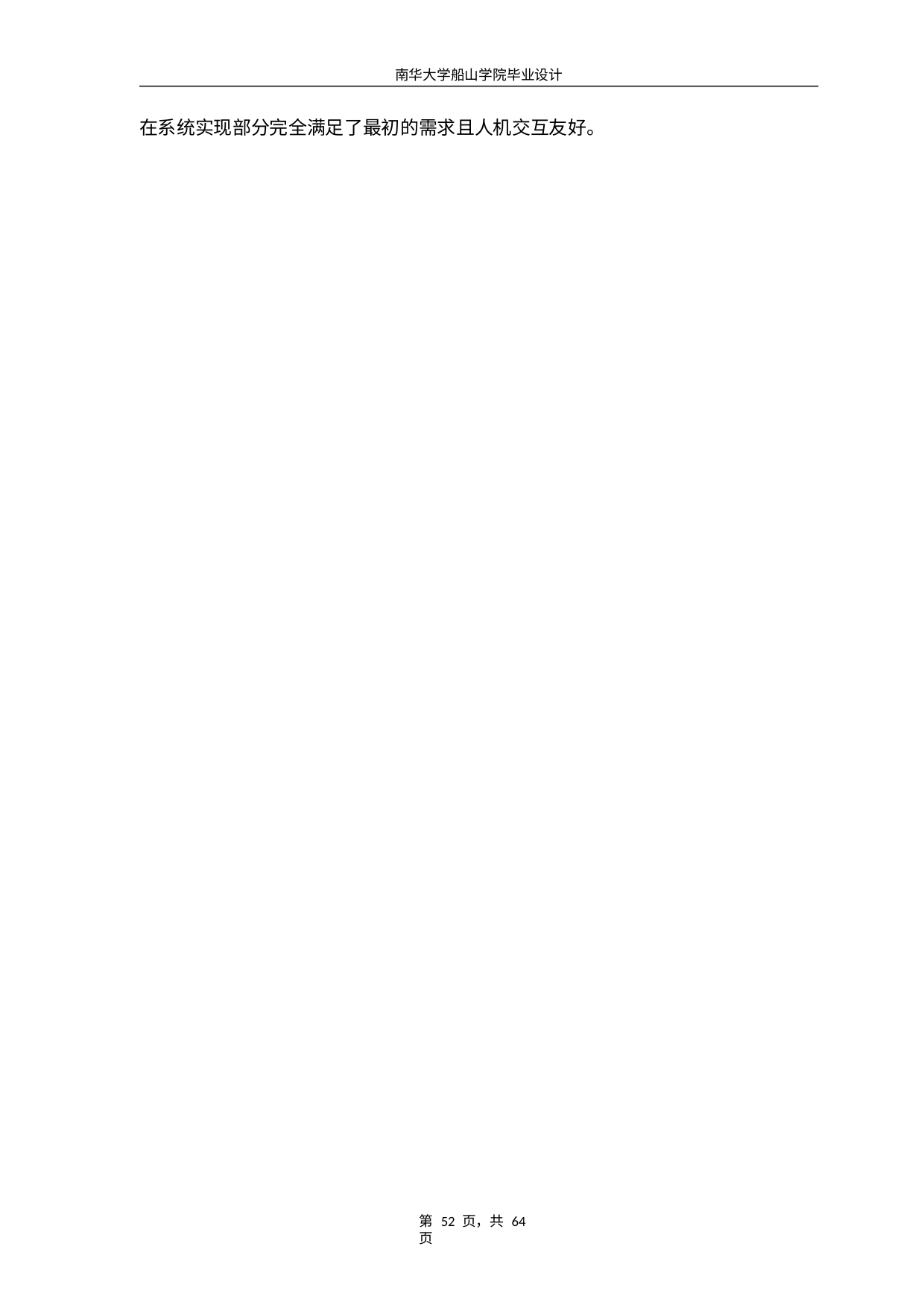

南华大学船山学院毕业设计

在系统实现部分完全满足了最初的需求且人机交互友好。

第 52 页，共 64 页